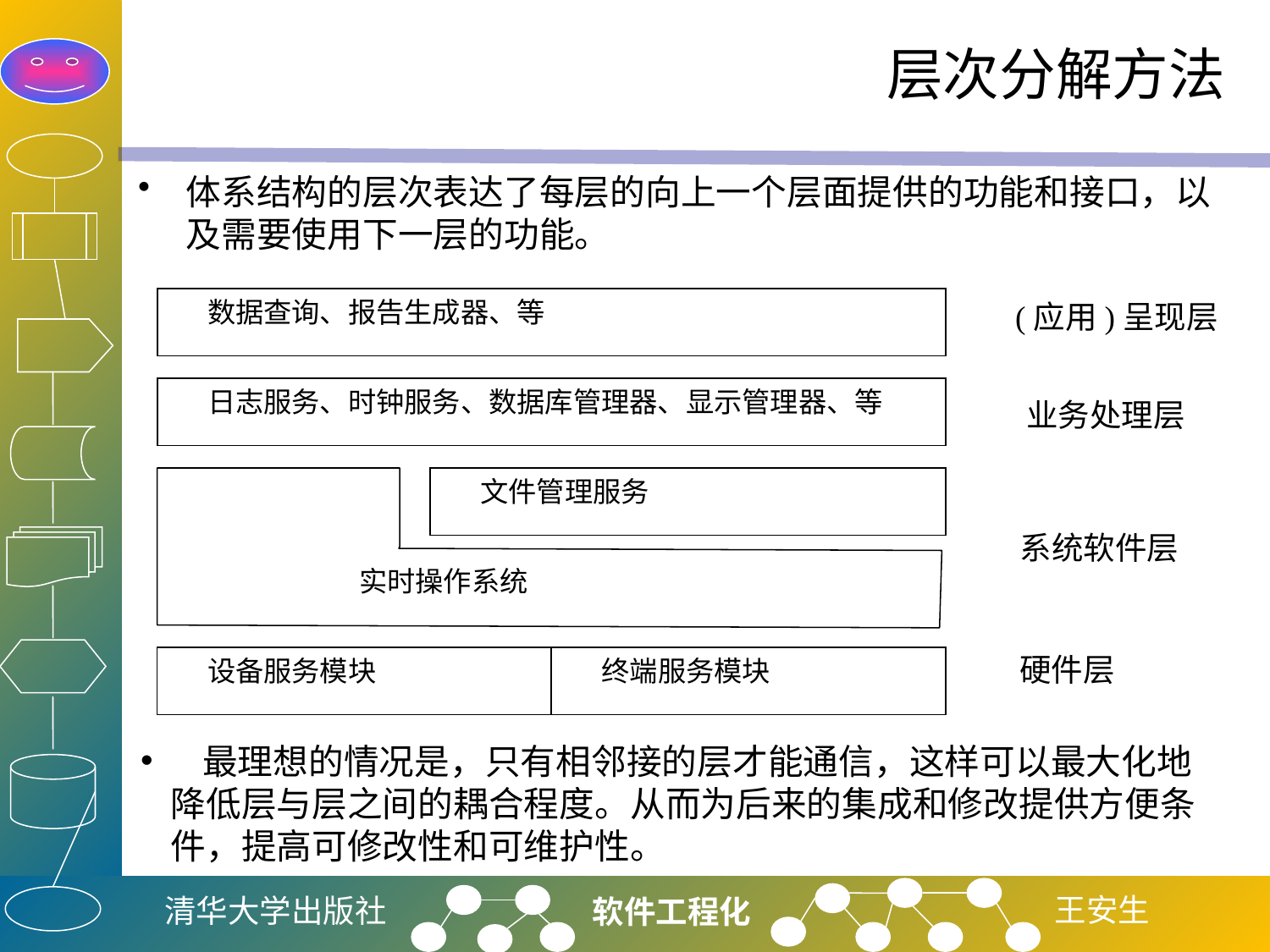

# 层次分解方法
体系结构的层次表达了每层的向上一个层面提供的功能和接口，以及需要使用下一层的功能。

数据查询、报告生成器、等
日志服务、时钟服务、数据库管理器、显示管理器、等

文件管理服务
实时操作系统
设备服务模块
终端服务模块
(应用)呈现层
业务处理层
系统软件层
硬件层
   最理想的情况是，只有相邻接的层才能通信，这样可以最大化地降低层与层之间的耦合程度。从而为后来的集成和修改提供方便条件，提高可修改性和可维护性。